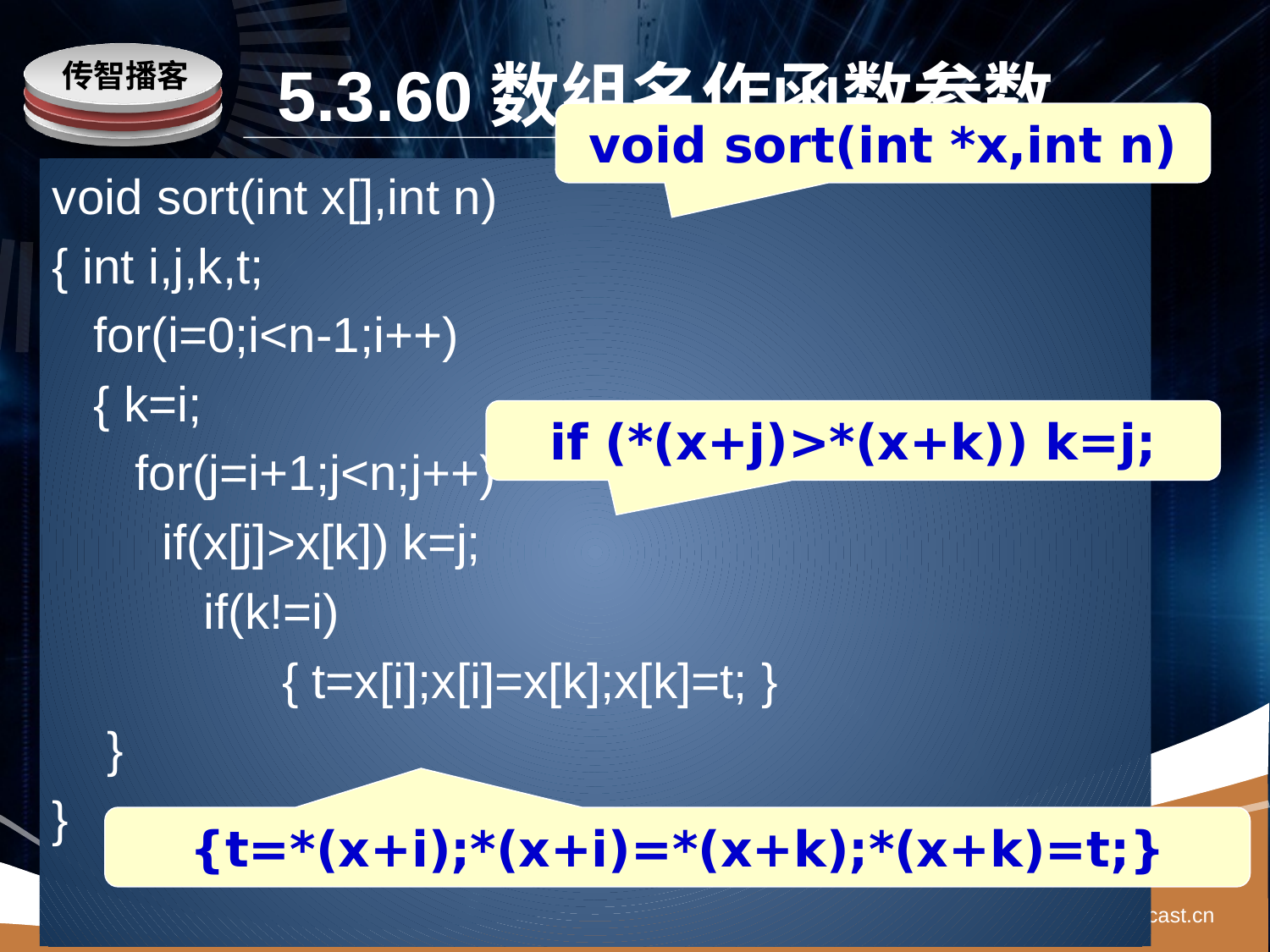

# 5.3.60数组名作函数参数
void sort(int *x,int n)
void sort(int x[],int n)
{ int i,j,k,t;
   for(i=0;i<n-1;i++)
   { k=i;
      for(j=i+1;j<n;j++)
        if(x[j]>x[k]) k=j;
           if(k!=i)
		    { t=x[i];x[i]=x[k];x[k]=t; }
    }
}
if (*(x+j)>*(x+k)) k=j;
{t=*(x+i);*(x+i)=*(x+k);*(x+k)=t;}
www.itcast.cn